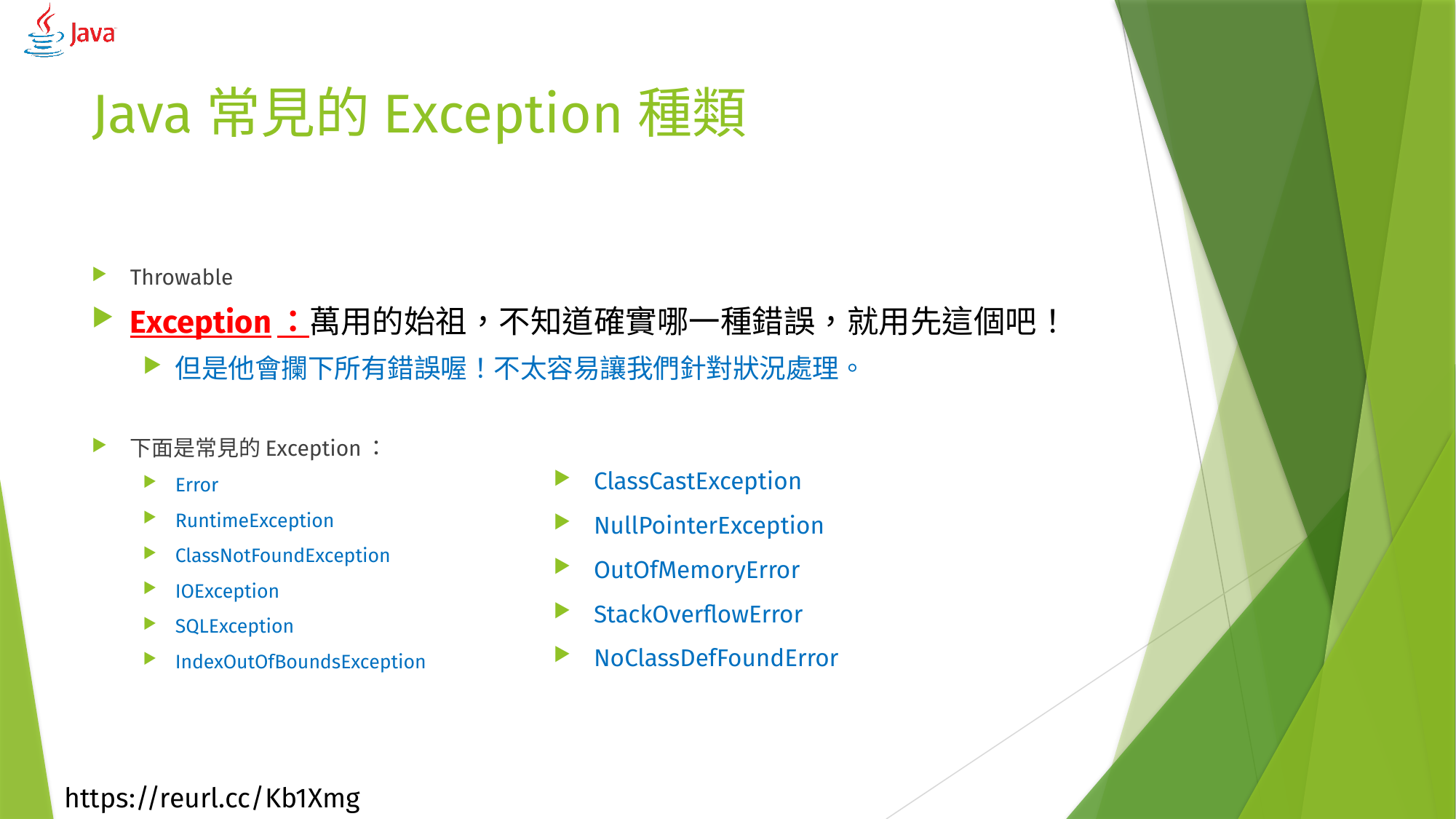

# Java常見的Exception種類
Throwable
Exception：萬用的始祖，不知道確實哪一種錯誤，就用先這個吧！
但是他會攔下所有錯誤喔！不太容易讓我們針對狀況處理。

下面是常見的Exception：
Error
RuntimeException
ClassNotFoundException
IOException
SQLException
IndexOutOfBoundsException
ClassCastException
NullPointerException
OutOfMemoryError
StackOverflowError
NoClassDefFoundError